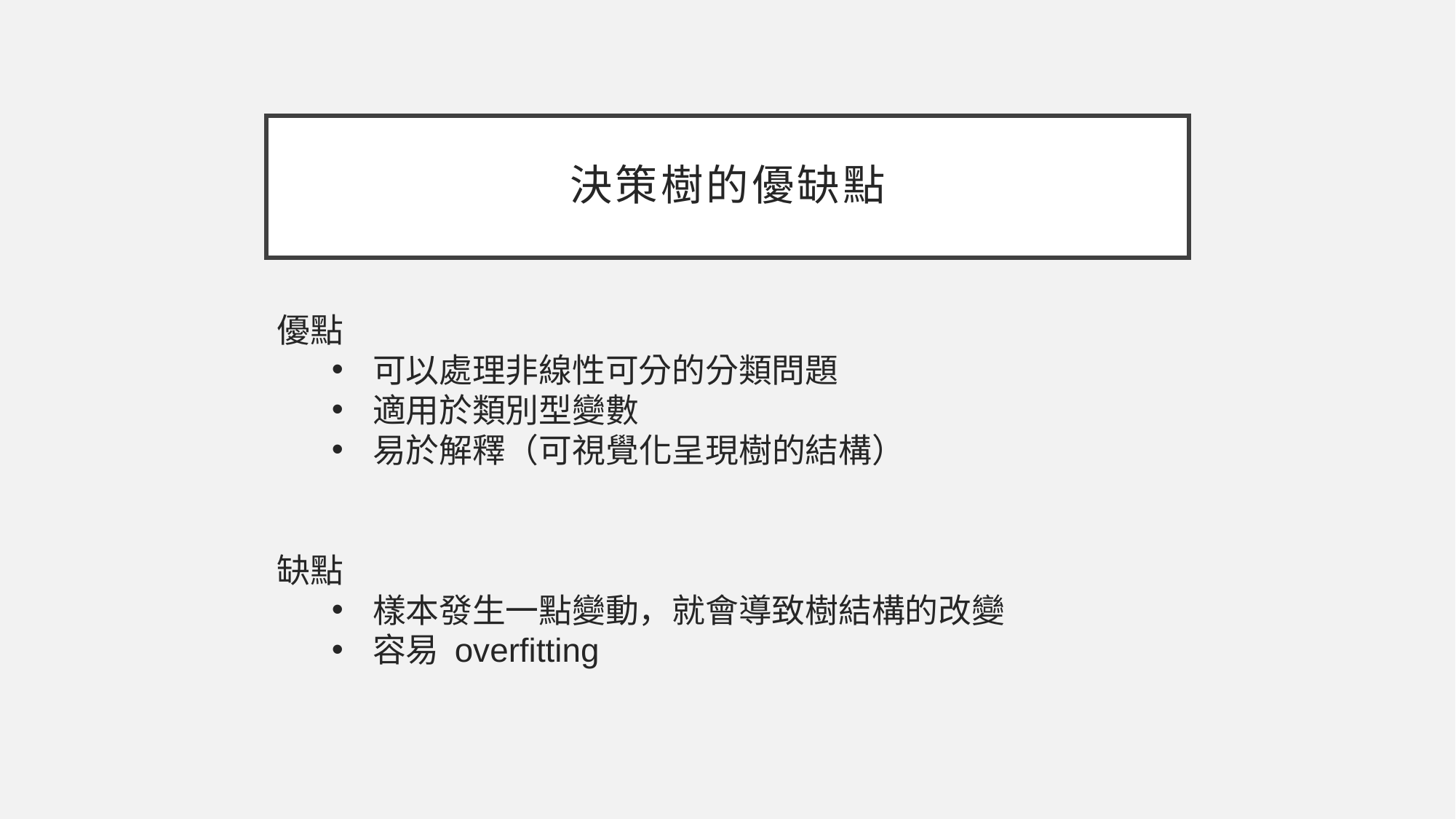

# 決策樹的優缺點
優點
可以處理非線性可分的分類問題
適用於類別型變數
易於解釋（可視覺化呈現樹的結構）

缺點
樣本發生一點變動，就會導致樹結構的改變
容易 overfitting